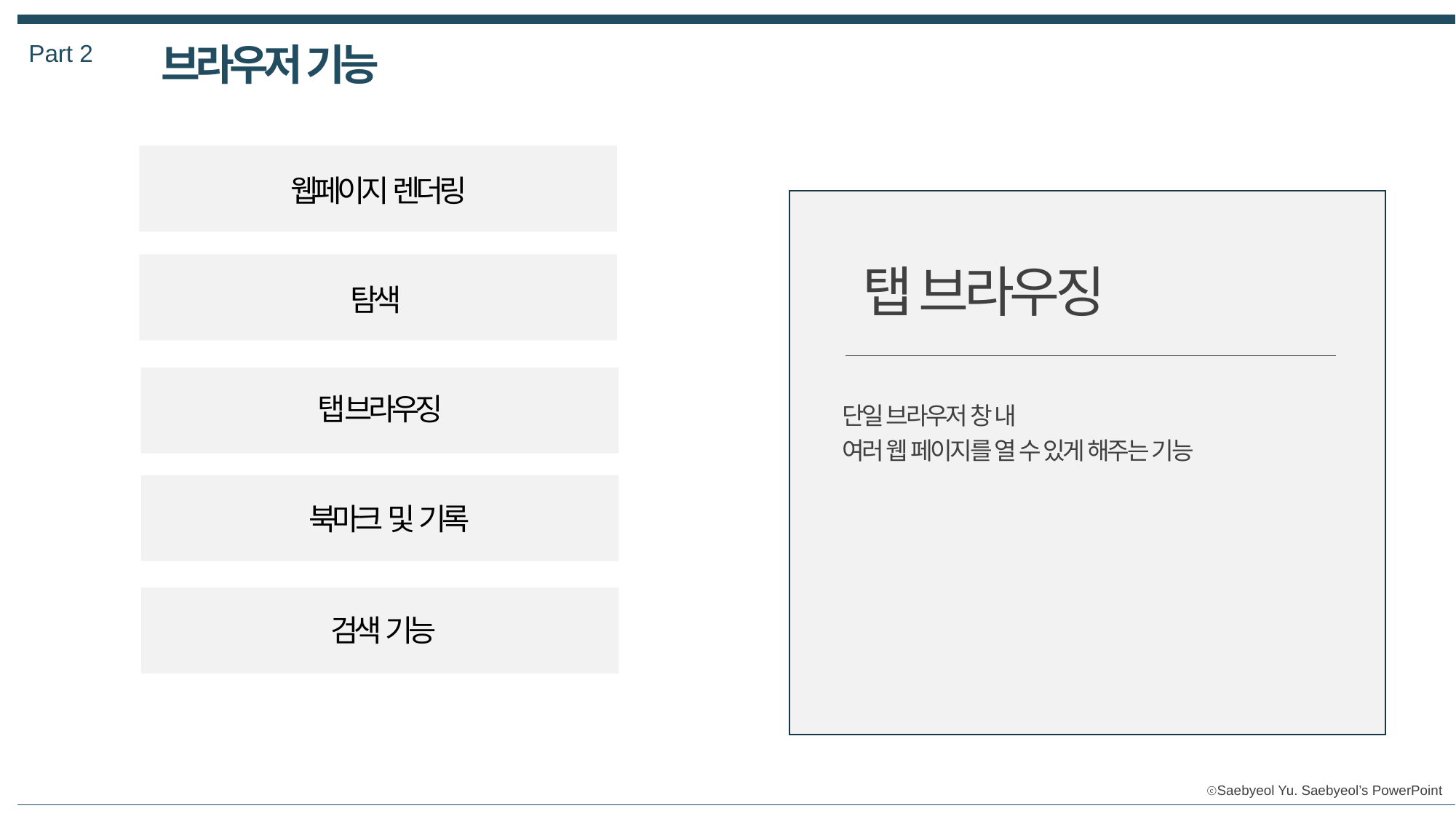

Part 2
브라우저 기능

웹페이지  렌더링

탭 브라우징

탐색

탭 브라우징
단일 브라우저 창 내
여러 웹 페이지를 열 수 있게 해주는 기능

북마크  및  기록

검색  기능